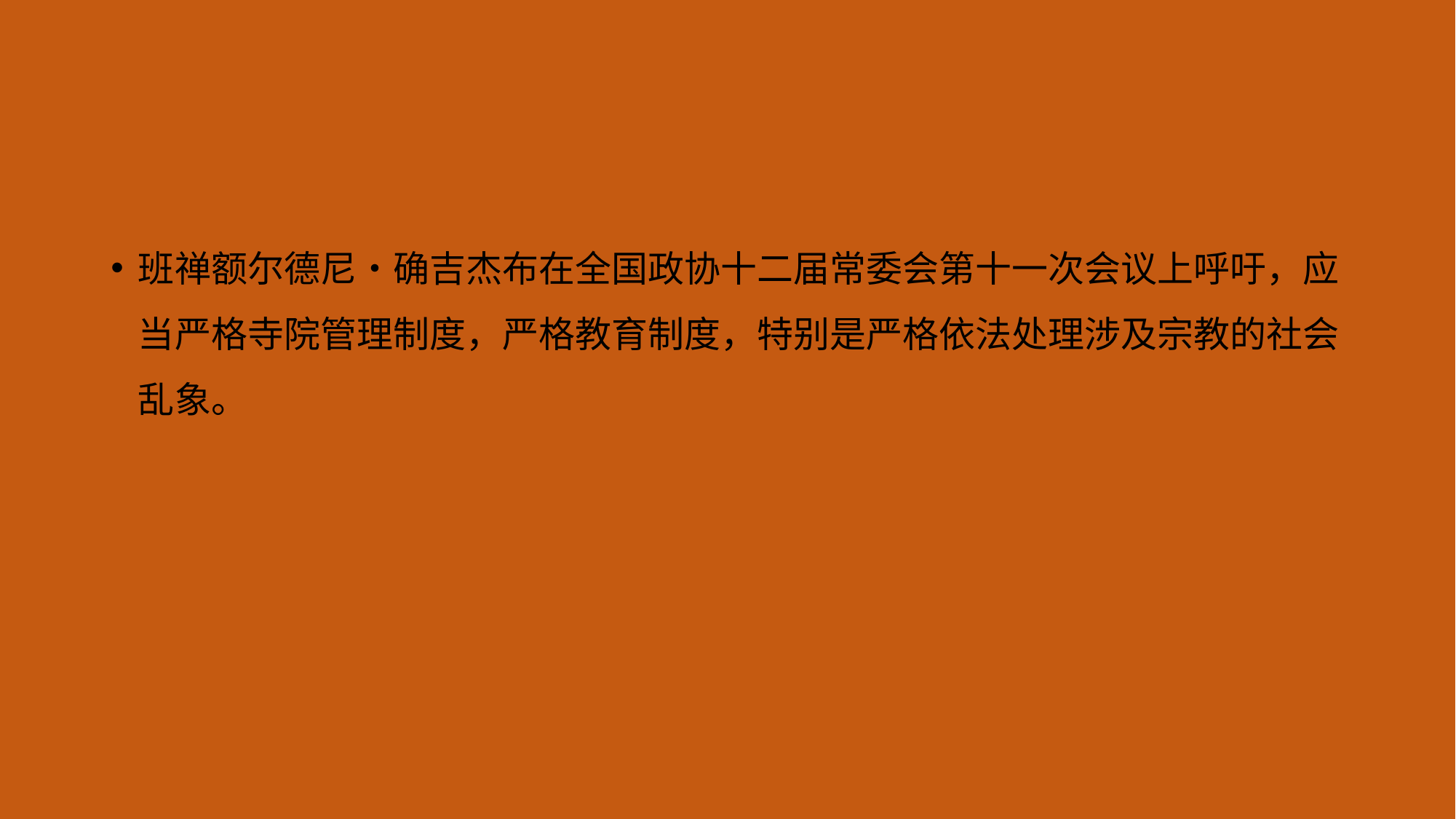

#
班禅额尔德尼•确吉杰布在全国政协十二届常委会第十一次会议上呼吁，应当严格寺院管理制度，严格教育制度，特别是严格依法处理涉及宗教的社会乱象。